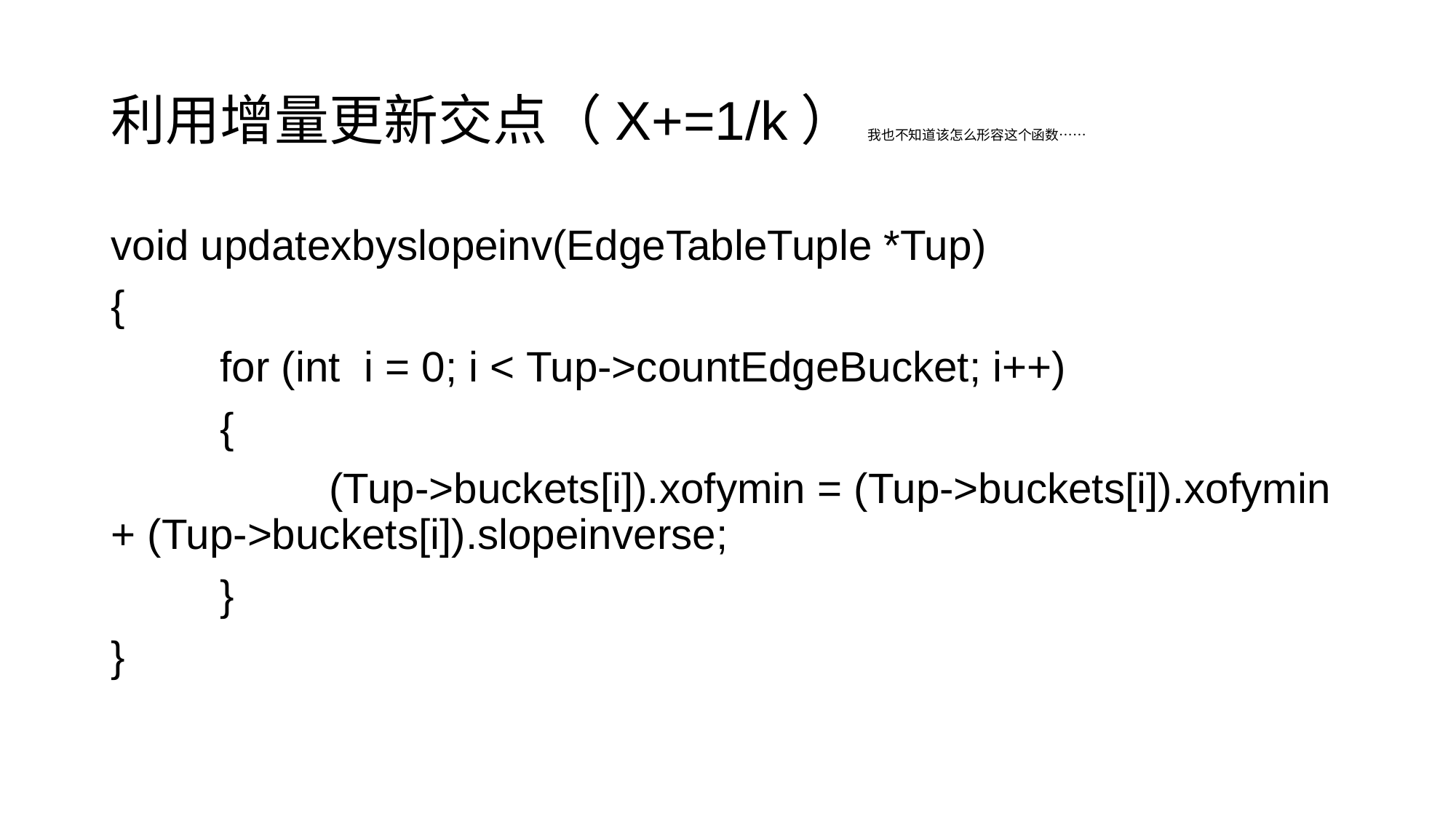

# 利用增量更新交点（X+=1/k） 我也不知道该怎么形容这个函数……
void updatexbyslopeinv(EdgeTableTuple *Tup)
{
	for (int  i = 0; i < Tup->countEdgeBucket; i++)
	{
		(Tup->buckets[i]).xofymin = (Tup->buckets[i]).xofymin + (Tup->buckets[i]).slopeinverse;
	}
}